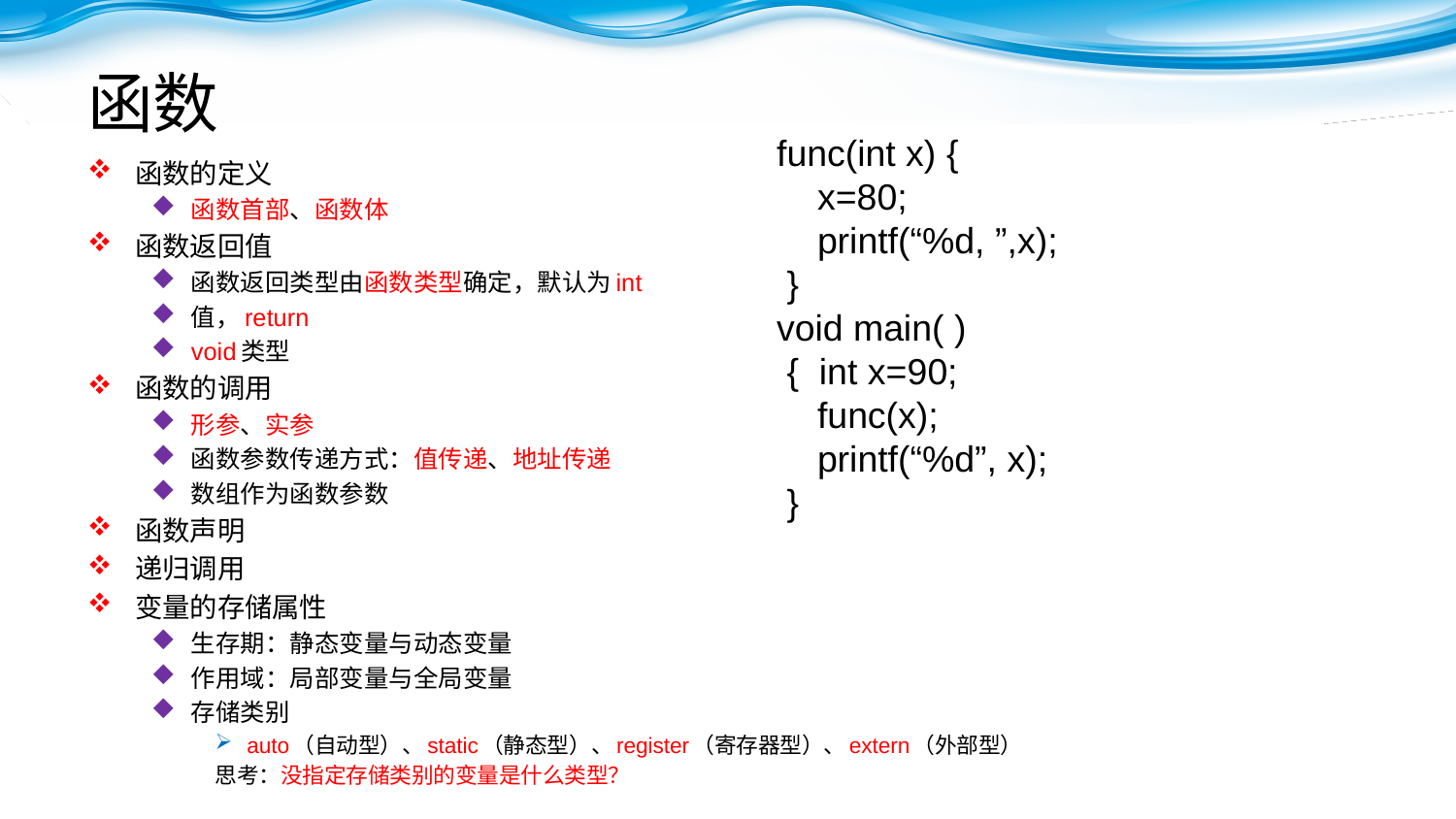

# 函数
func(int x) {
    x=80;
    printf(“%d, ”,x);
 }
void main( )
 {  int x=90;
    func(x);
    printf(“%d”, x);
 }

函数的定义
函数首部、函数体
函数返回值
函数返回类型由函数类型确定，默认为int
值，return
void类型
函数的调用
形参、实参
函数参数传递方式：值传递、地址传递
数组作为函数参数
函数声明
递归调用
变量的存储属性
生存期：静态变量与动态变量
作用域：局部变量与全局变量
存储类别
auto（自动型）、static（静态型）、register（寄存器型）、extern（外部型）
思考：没指定存储类别的变量是什么类型？